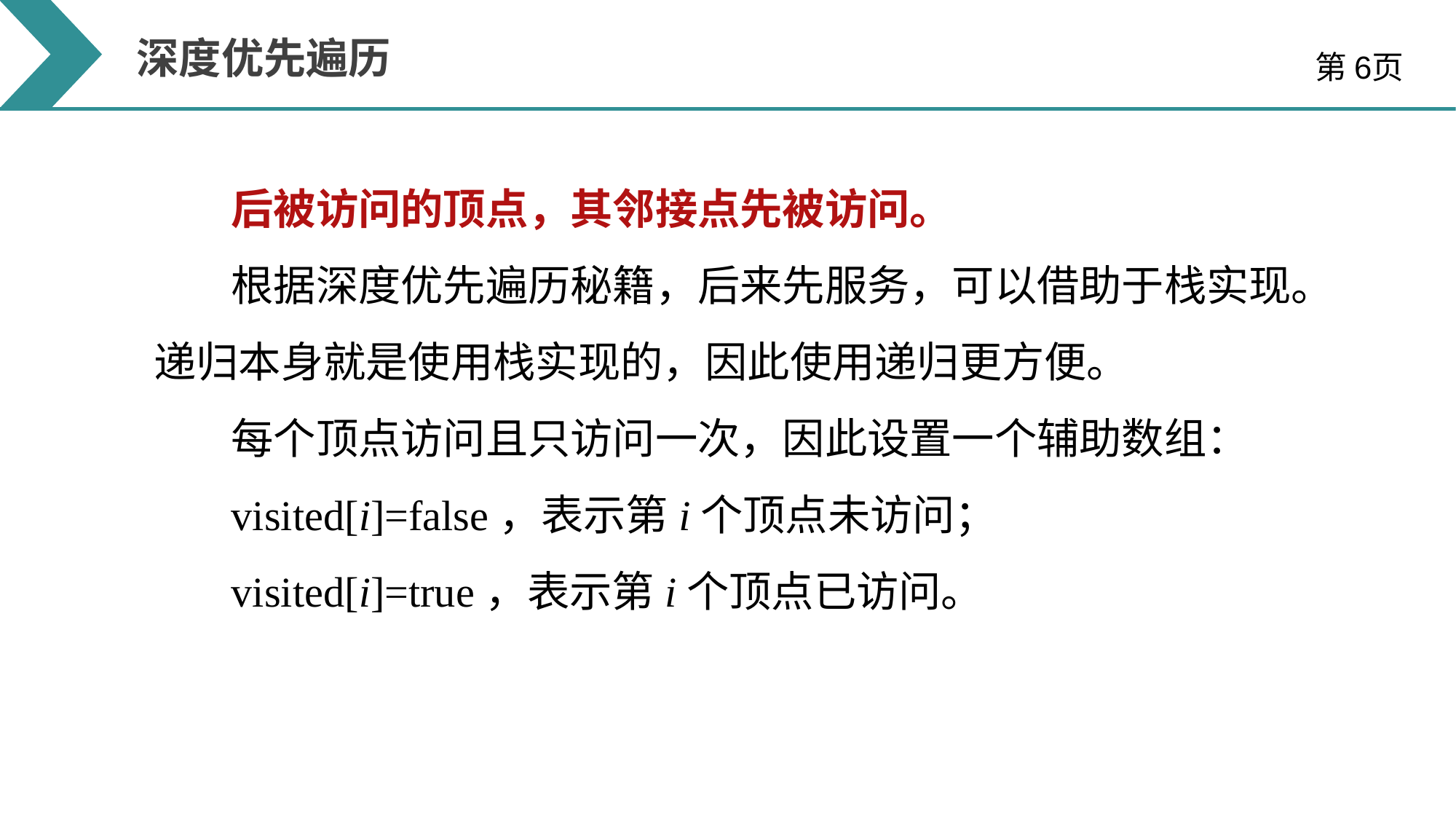

深度优先遍历
第6页
后被访问的顶点，其邻接点先被访问。
根据深度优先遍历秘籍，后来先服务，可以借助于栈实现。递归本身就是使用栈实现的，因此使用递归更方便。
每个顶点访问且只访问一次，因此设置一个辅助数组：
visited[i]=false，表示第i个顶点未访问；
visited[i]=true，表示第i个顶点已访问。